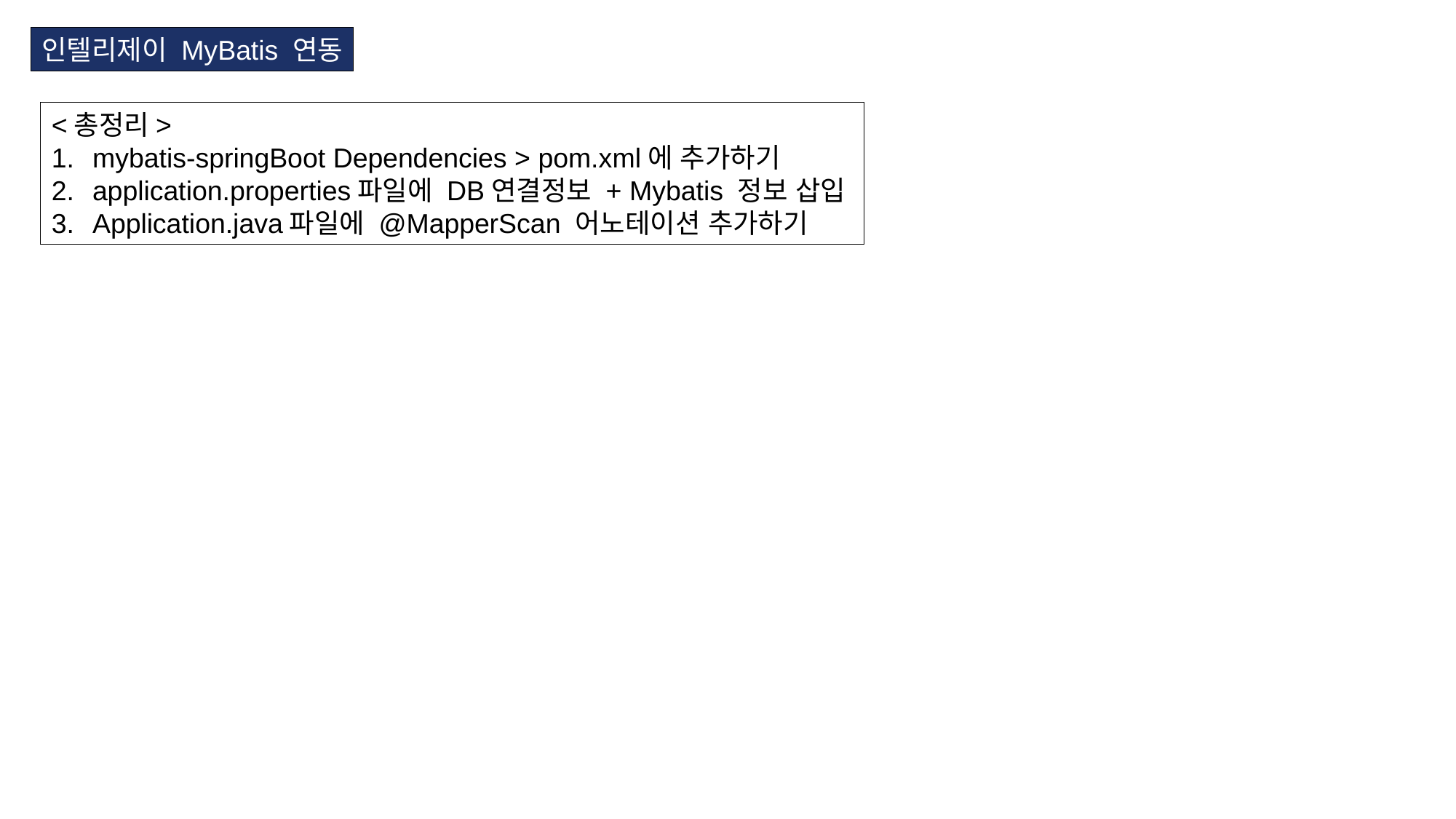

인텔리제이 MyBatis 연동
<총정리>
mybatis-springBoot Dependencies > pom.xml에 추가하기
application.properties파일에 DB연결정보 + Mybatis 정보 삽입
Application.java파일에 @MapperScan 어노테이션 추가하기